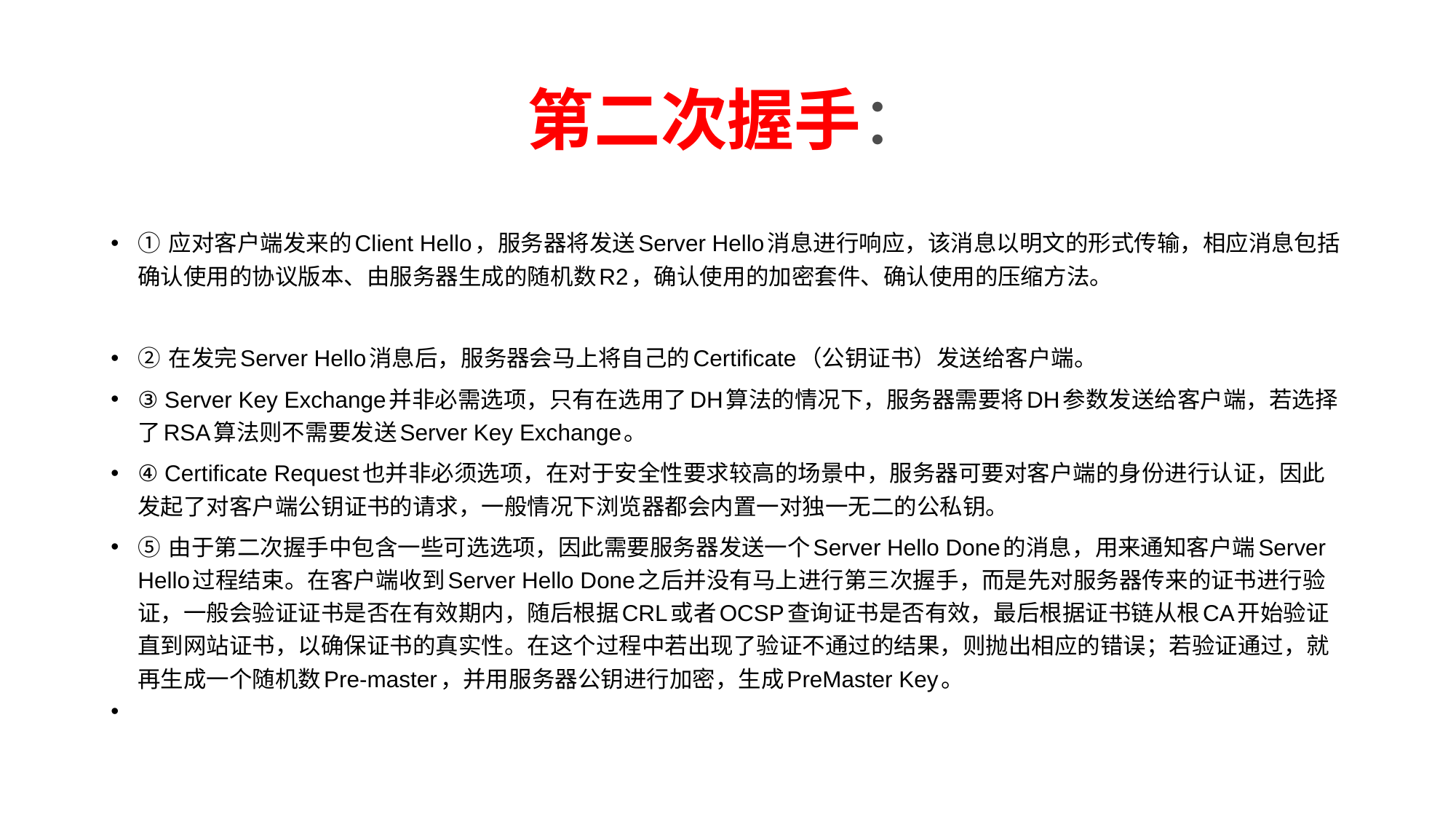

# 第二次握手：
① 应对客户端发来的Client Hello，服务器将发送Server Hello消息进行响应，该消息以明文的形式传输，相应消息包括确认使用的协议版本、由服务器生成的随机数R2，确认使用的加密套件、确认使用的压缩方法。

② 在发完Server Hello消息后，服务器会马上将自己的Certificate（公钥证书）发送给客户端。
③ Server Key Exchange并非必需选项，只有在选用了DH算法的情况下，服务器需要将DH参数发送给客户端，若选择了RSA算法则不需要发送Server Key Exchange。
④ Certificate Request也并非必须选项，在对于安全性要求较高的场景中，服务器可要对客户端的身份进行认证，因此发起了对客户端公钥证书的请求，一般情况下浏览器都会内置一对独一无二的公私钥。
⑤ 由于第二次握手中包含一些可选选项，因此需要服务器发送一个Server Hello Done的消息，用来通知客户端Server Hello过程结束。在客户端收到Server Hello Done之后并没有马上进行第三次握手，而是先对服务器传来的证书进行验证，一般会验证证书是否在有效期内，随后根据CRL或者OCSP查询证书是否有效，最后根据证书链从根CA开始验证直到网站证书，以确保证书的真实性。在这个过程中若出现了验证不通过的结果，则抛出相应的错误；若验证通过，就再生成一个随机数Pre-master，并用服务器公钥进行加密，生成PreMaster Key。